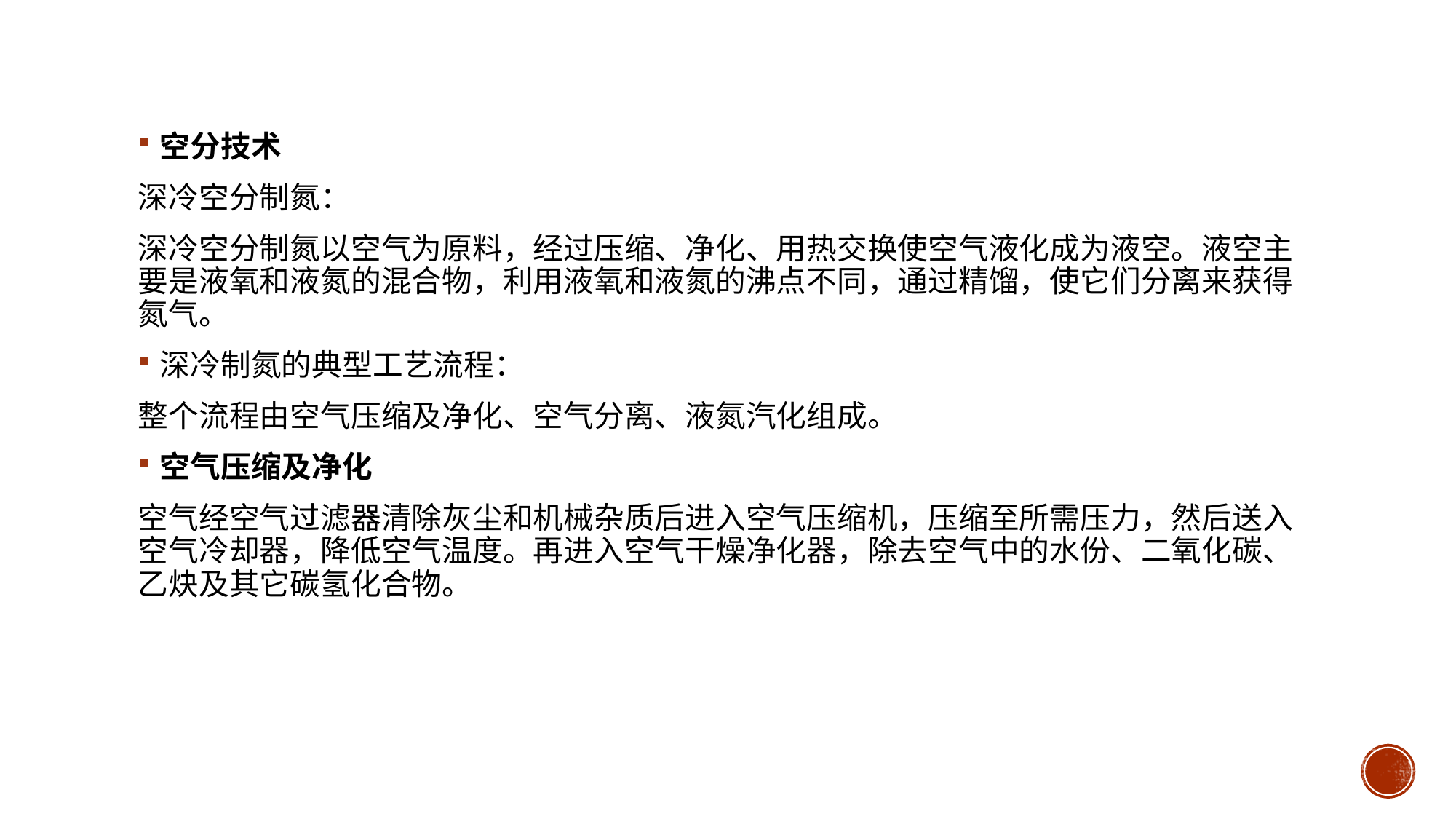

空分技术
深冷空分制氮：
深冷空分制氮以空气为原料，经过压缩、净化、用热交换使空气液化成为液空。液空主要是液氧和液氮的混合物，利用液氧和液氮的沸点不同，通过精馏，使它们分离来获得氮气。
深冷制氮的典型工艺流程：
整个流程由空气压缩及净化、空气分离、液氮汽化组成。
空气压缩及净化
空气经空气过滤器清除灰尘和机械杂质后进入空气压缩机，压缩至所需压力，然后送入空气冷却器，降低空气温度。再进入空气干燥净化器，除去空气中的水份、二氧化碳、乙炔及其它碳氢化合物。